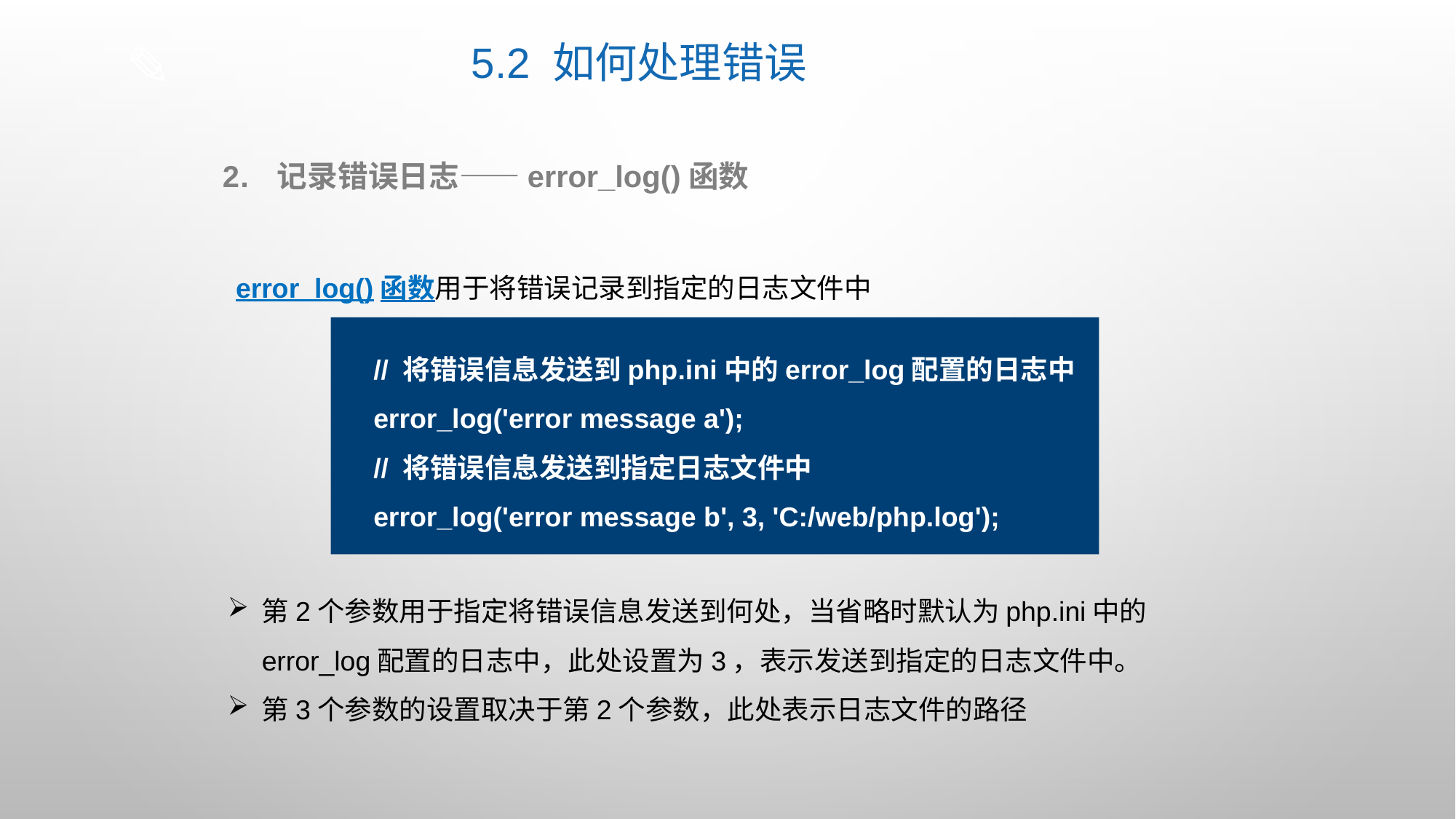

# 5.2 如何处理错误
记录错误日志——error_log()函数
error_log()函数用于将错误记录到指定的日志文件中

// 将错误信息发送到php.ini中的error_log配置的日志中
error_log('error message a');
// 将错误信息发送到指定日志文件中
error_log('error message b', 3, 'C:/web/php.log');
第2个参数用于指定将错误信息发送到何处，当省略时默认为php.ini中的error_log配置的日志中，此处设置为3，表示发送到指定的日志文件中。
第3个参数的设置取决于第2个参数，此处表示日志文件的路径